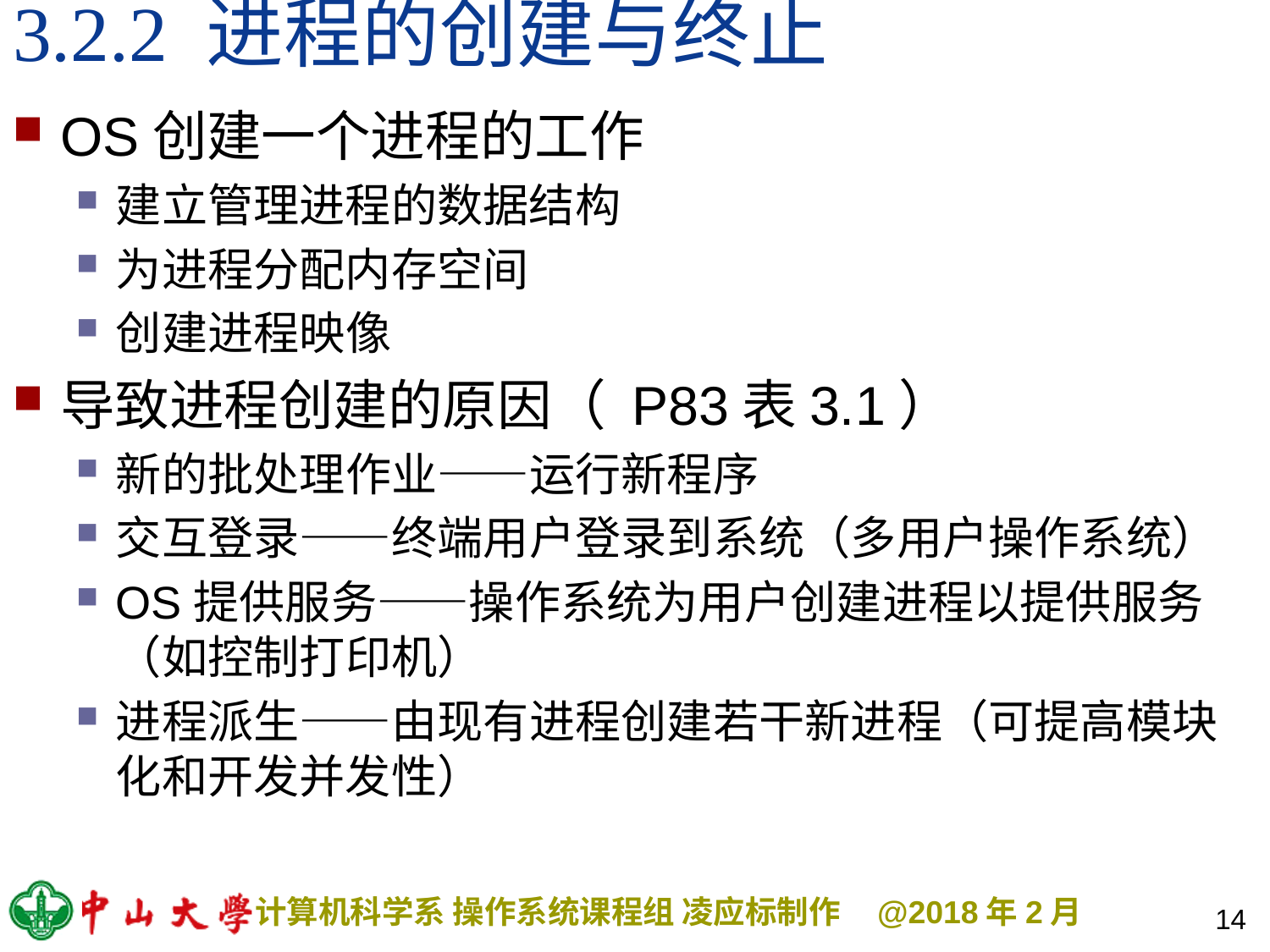

# 3.2.2 进程的创建与终止
OS创建一个进程的工作
建立管理进程的数据结构
为进程分配内存空间
创建进程映像
导致进程创建的原因（ P83表3.1）
新的批处理作业——运行新程序
交互登录——终端用户登录到系统（多用户操作系统）
OS提供服务——操作系统为用户创建进程以提供服务（如控制打印机）
进程派生——由现有进程创建若干新进程（可提高模块化和开发并发性）
14